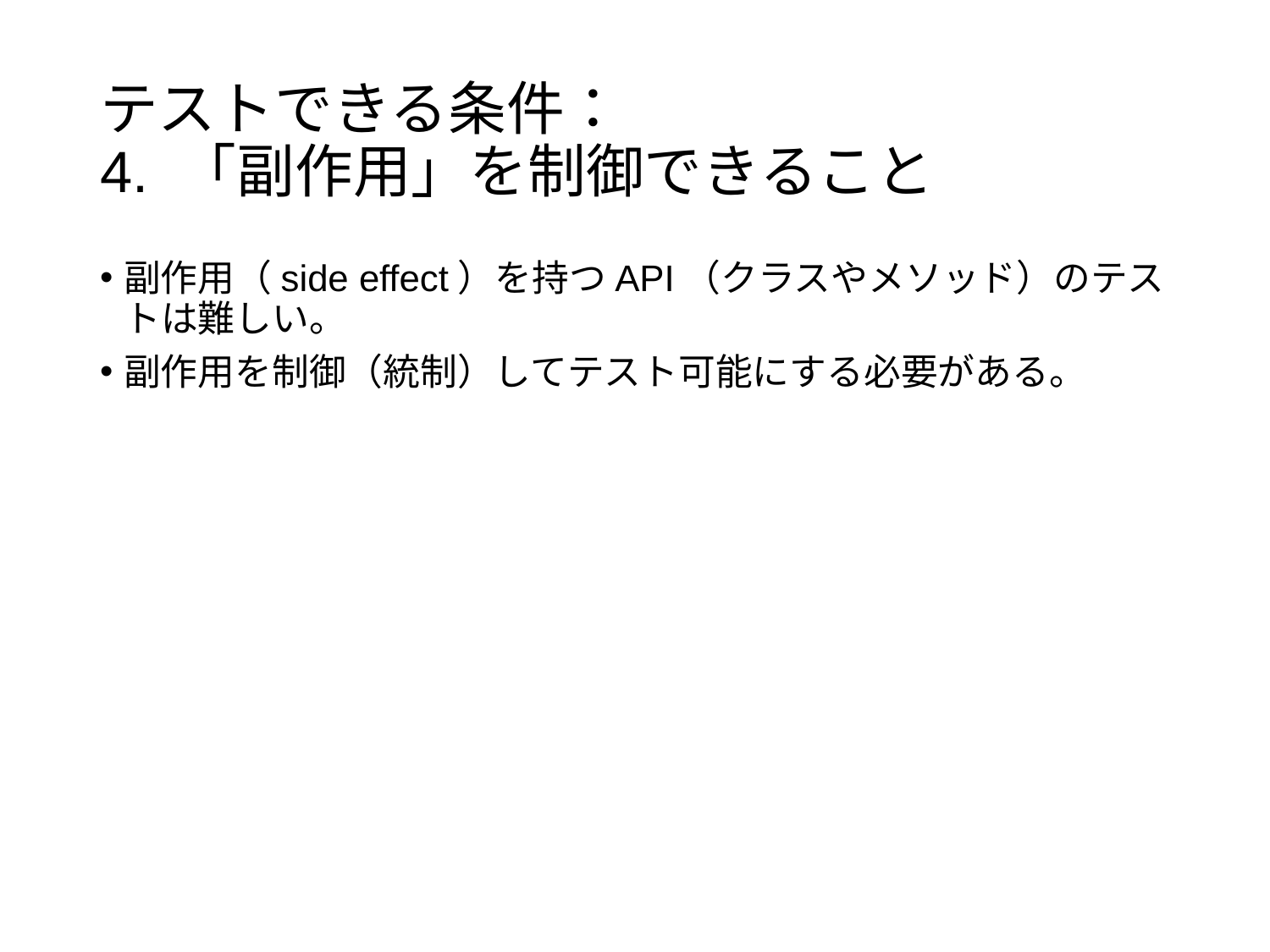

# テストできる条件： 4. 「副作用」を制御できること
副作用（side effect）を持つAPI（クラスやメソッド）のテストは難しい。
副作用を制御（統制）してテスト可能にする必要がある。